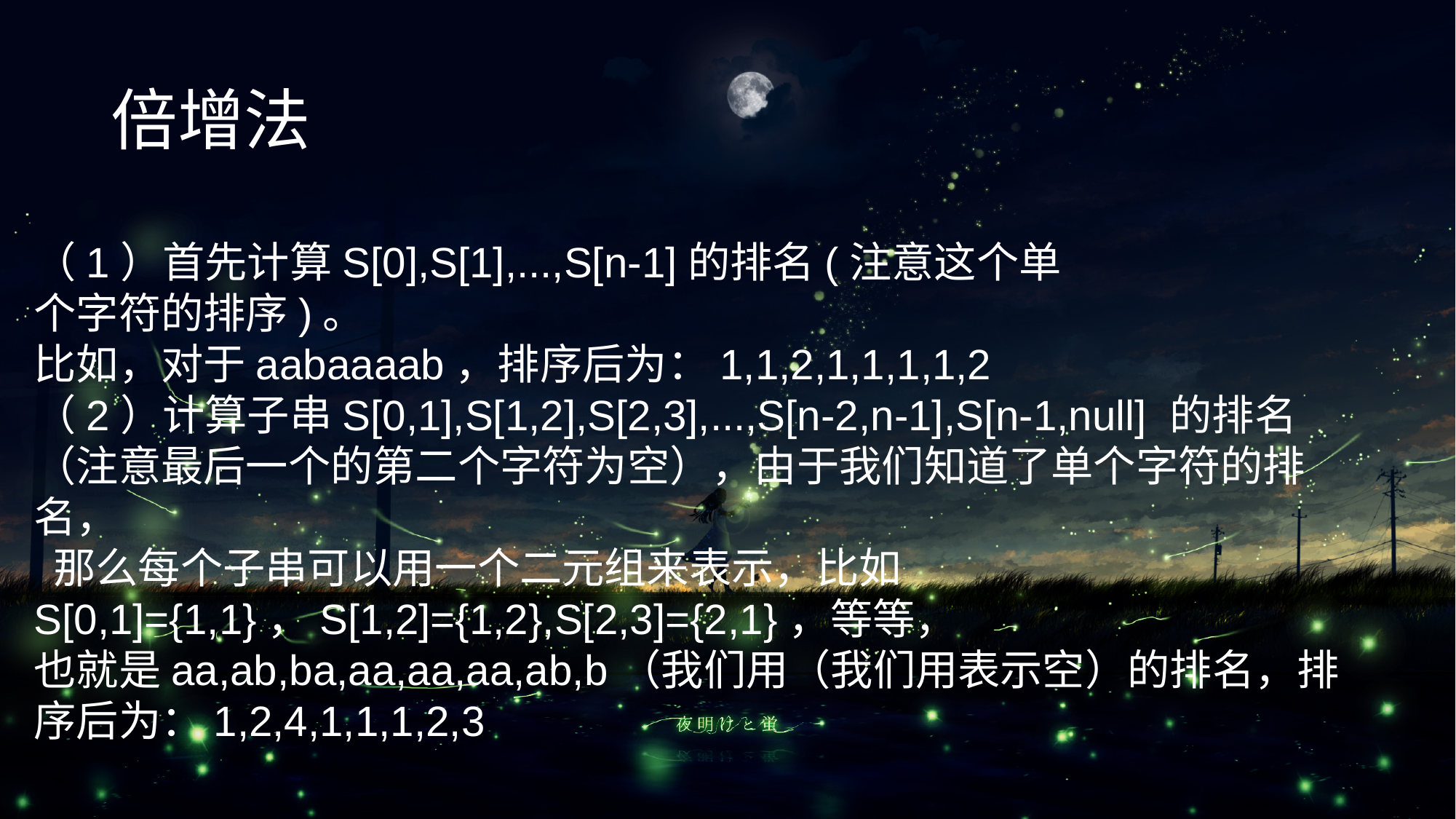

# 倍增法
（1）首先计算S[0],S[1],...,S[n-1]的排名(注意这个单
个字符的排序)。
比如，对于aabaaaab，排序后为：1,1,2,1,1,1,1,2
（2）计算子串S[0,1],S[1,2],S[2,3],...,S[n-2,n-1],S[n-1,null] 的排名
（注意最后一个的第二个字符为空），由于我们知道了单个字符的排名，
 那么每个子串可以用一个二元组来表示，比如S[0,1]={1,1}，S[1,2]={1,2},S[2,3]={2,1}，等等，
也就是aa,ab,ba,aa,aa,aa,ab,b（我们用（我们用表示空）的排名，排序后为：1,2,4,1,1,1,2,3